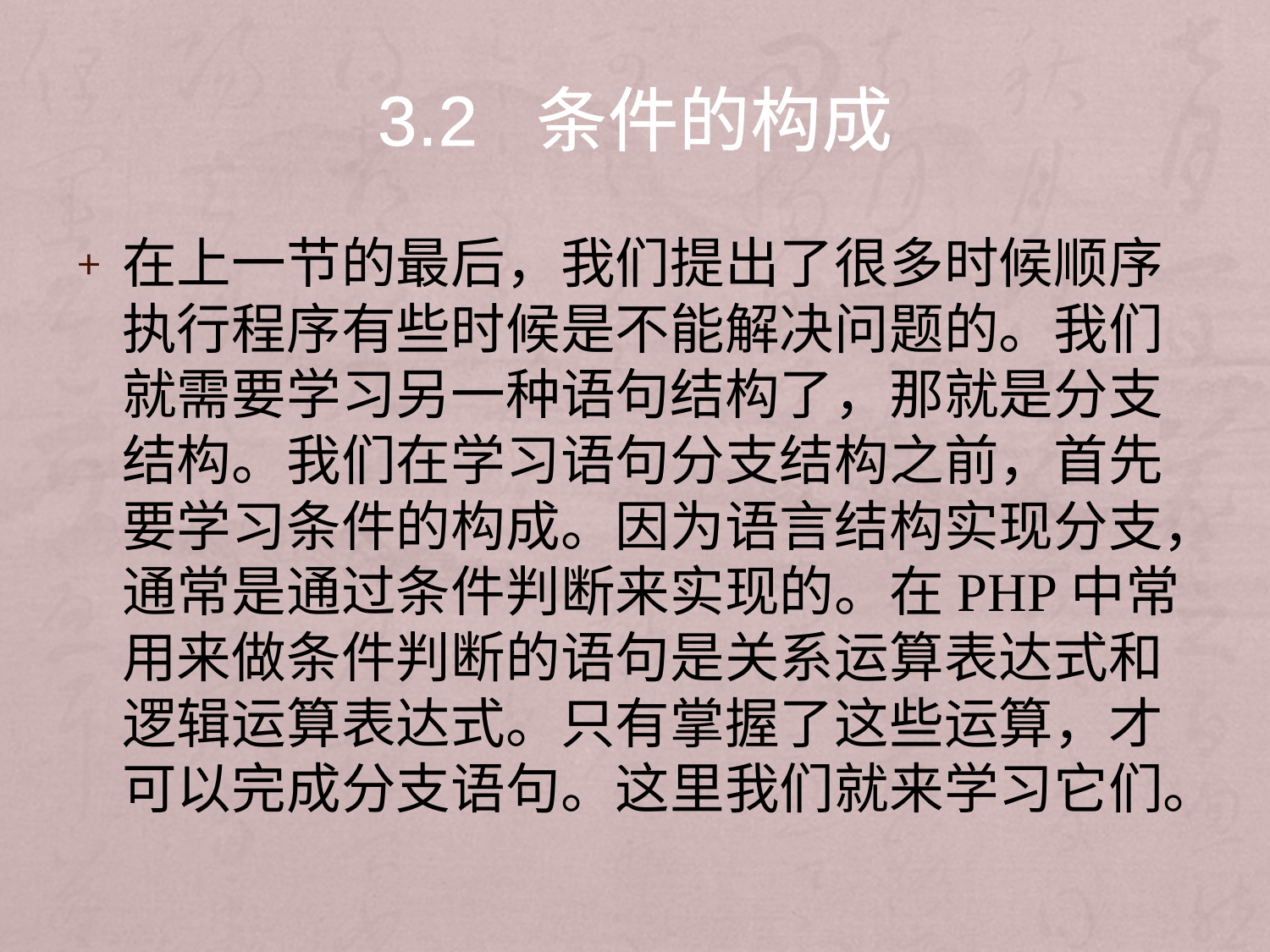

# 3.2  条件的构成
在上一节的最后，我们提出了很多时候顺序执行程序有些时候是不能解决问题的。我们就需要学习另一种语句结构了，那就是分支结构。我们在学习语句分支结构之前，首先要学习条件的构成。因为语言结构实现分支，通常是通过条件判断来实现的。在PHP中常用来做条件判断的语句是关系运算表达式和逻辑运算表达式。只有掌握了这些运算，才可以完成分支语句。这里我们就来学习它们。